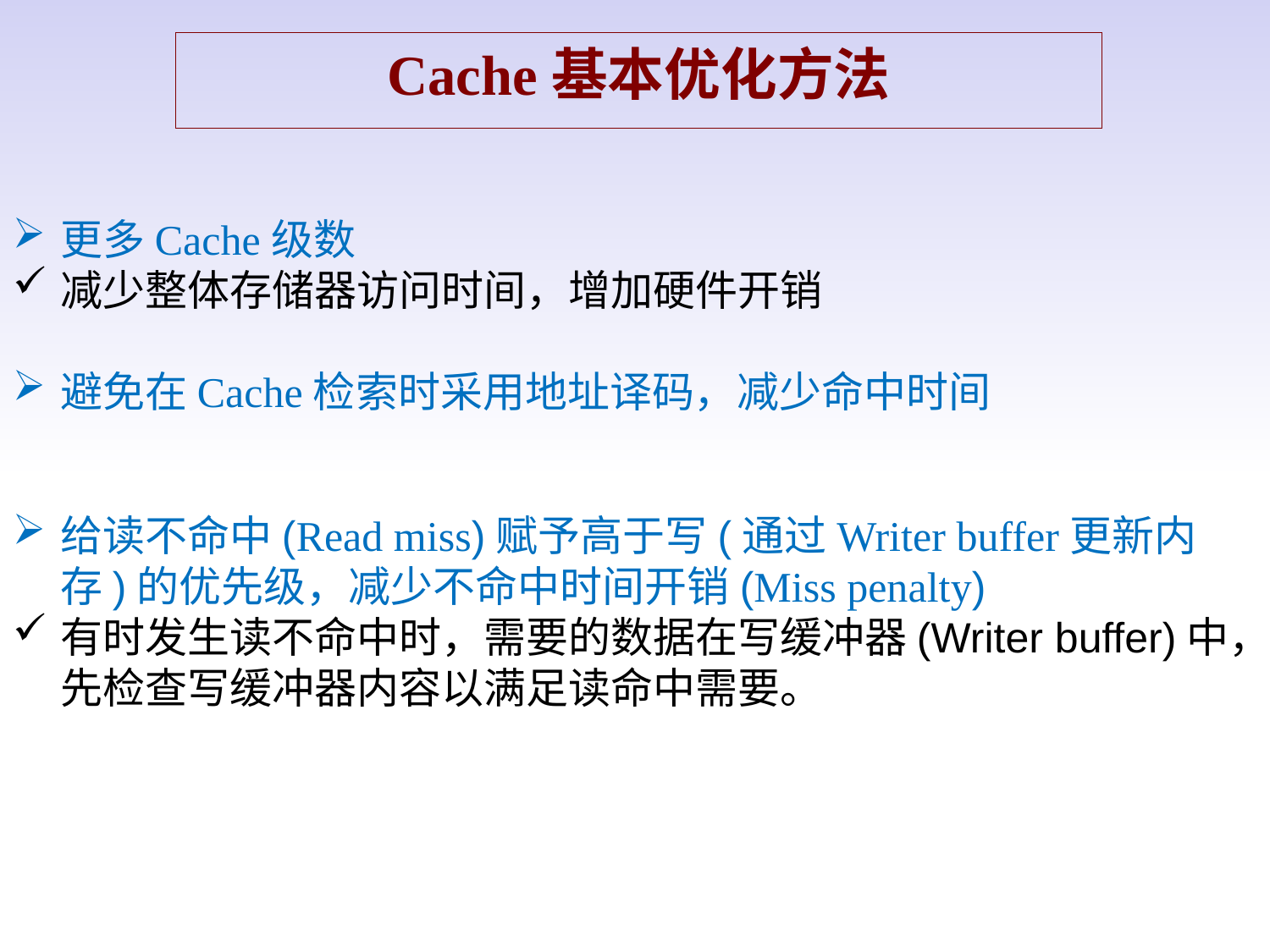

Cache基本优化方法
更多Cache级数
减少整体存储器访问时间，增加硬件开销

避免在Cache检索时采用地址译码，减少命中时间

给读不命中(Read miss)赋予高于写(通过Writer buffer更新内存)的优先级，减少不命中时间开销(Miss penalty)
有时发生读不命中时，需要的数据在写缓冲器(Writer buffer)中，先检查写缓冲器内容以满足读命中需要。